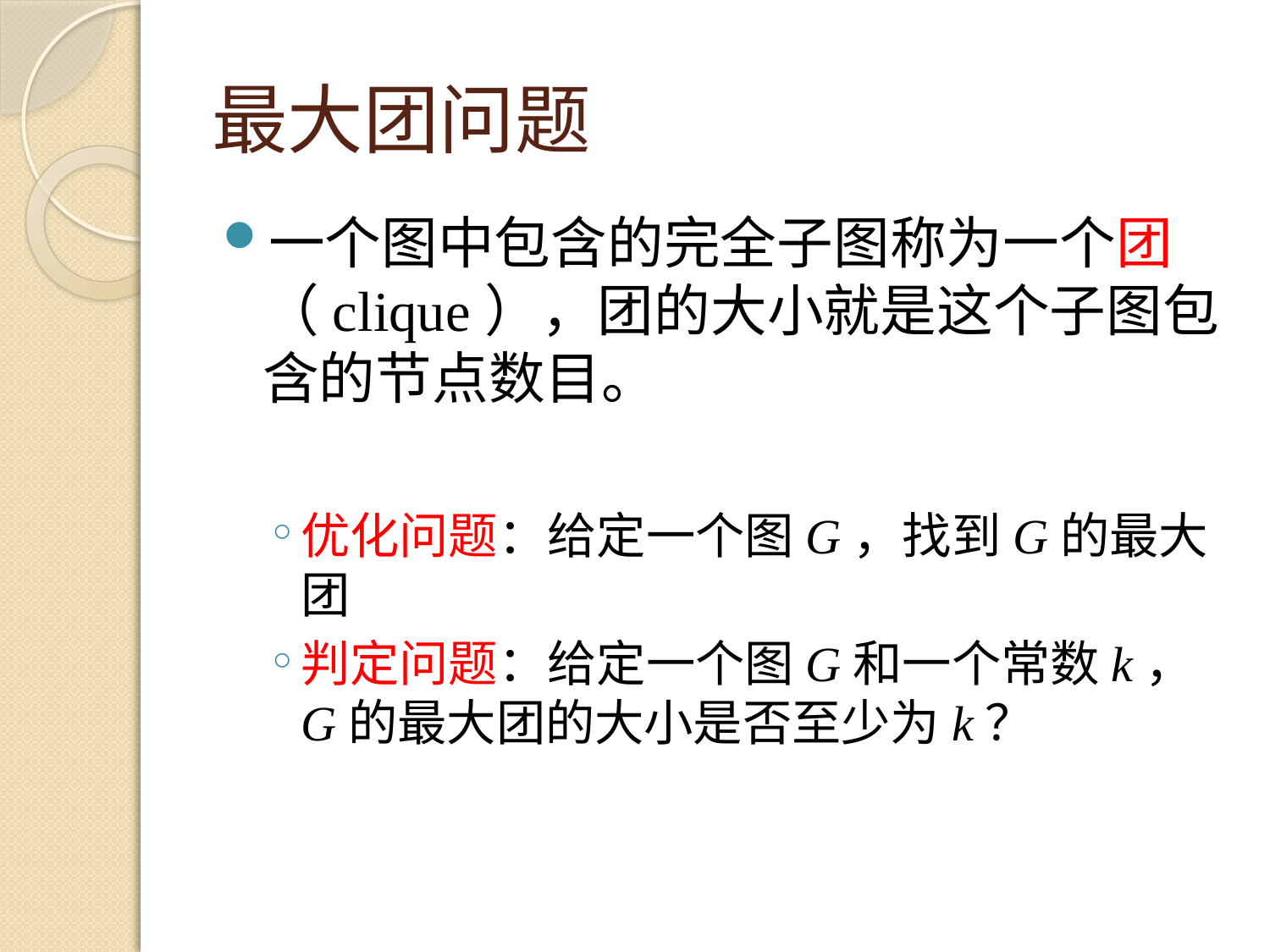

# 最大团问题
一个图中包含的完全子图称为一个团（clique），团的大小就是这个子图包含的节点数目。

优化问题：给定一个图G，找到G的最大团
判定问题：给定一个图G和一个常数k，G的最大团的大小是否至少为k？